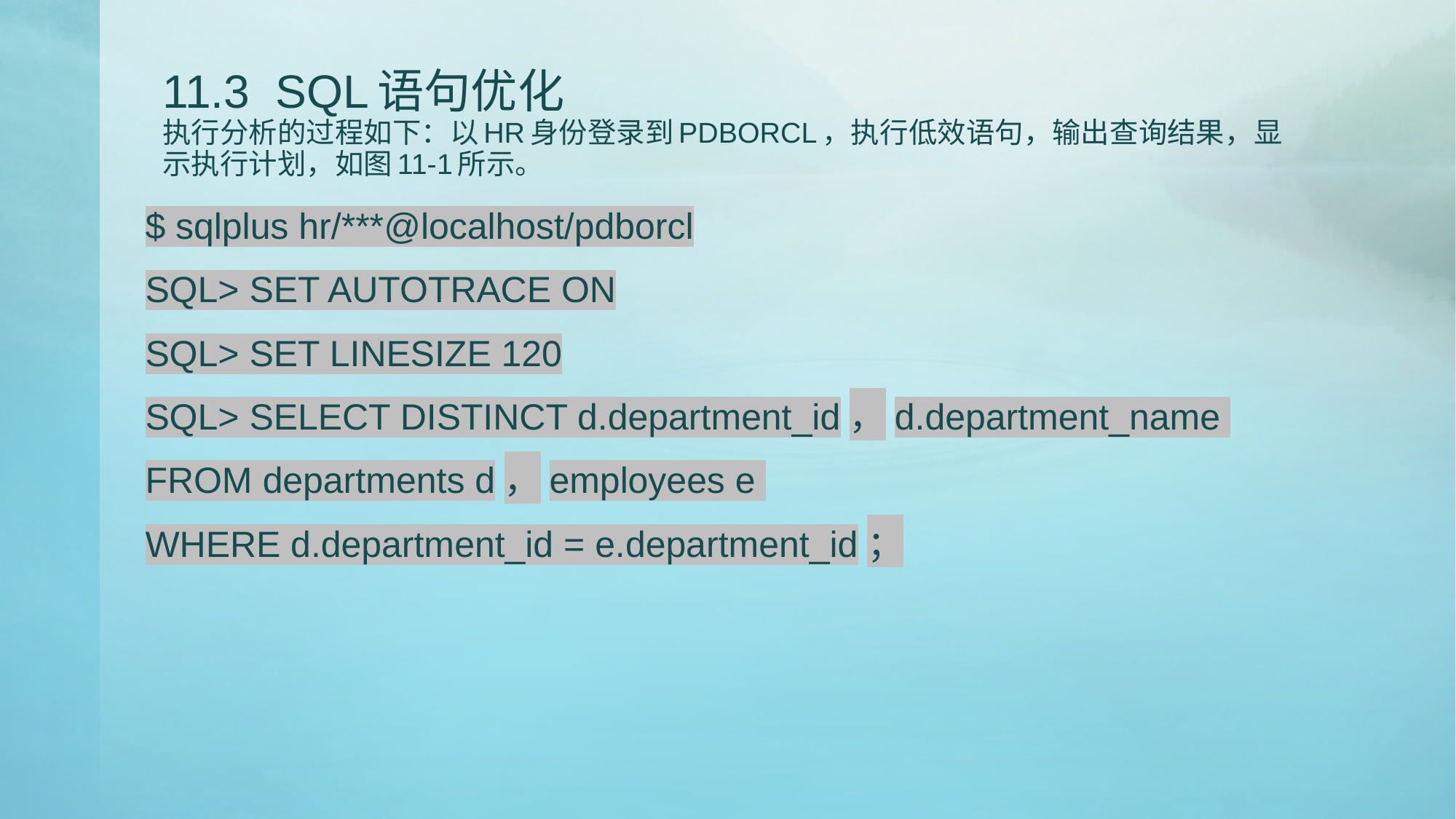

# 11.3  SQL语句优化 执行分析的过程如下：以HR身份登录到PDBORCL，执行低效语句，输出查询结果，显示执行计划，如图11-1所示。
$ sqlplus hr/***@localhost/pdborcl
SQL> SET AUTOTRACE ON
SQL> SET LINESIZE 120
SQL> SELECT DISTINCT d.department_id，d.department_name
FROM departments d，employees e
WHERE d.department_id = e.department_id；